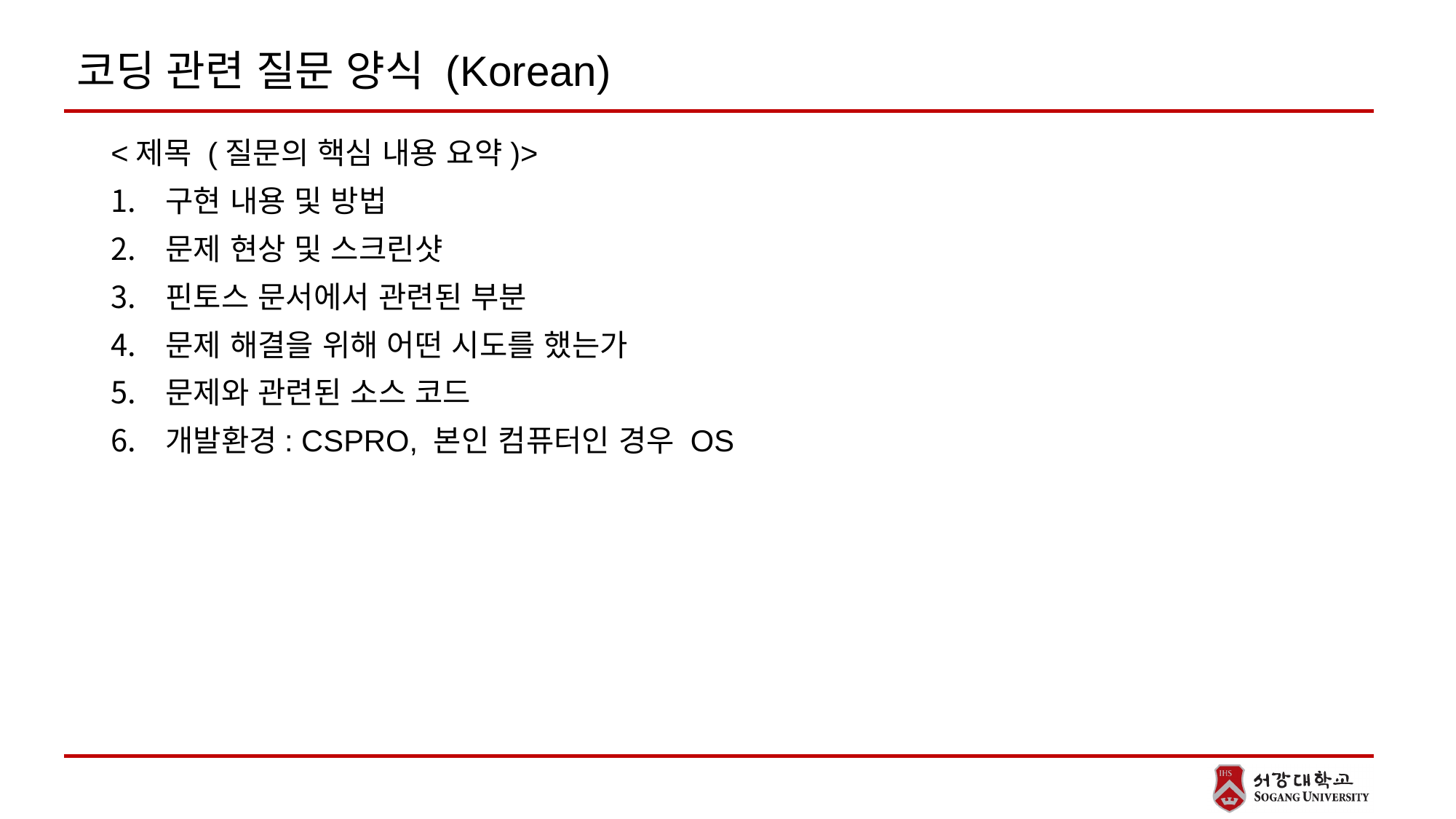

# 코딩 관련 질문 양식 (Korean)
<제목 (질문의 핵심 내용 요약)>
구현 내용 및 방법
문제 현상 및 스크린샷
핀토스 문서에서 관련된 부분
문제 해결을 위해 어떤 시도를 했는가
문제와 관련된 소스 코드
개발환경: CSPRO, 본인 컴퓨터인 경우 OS